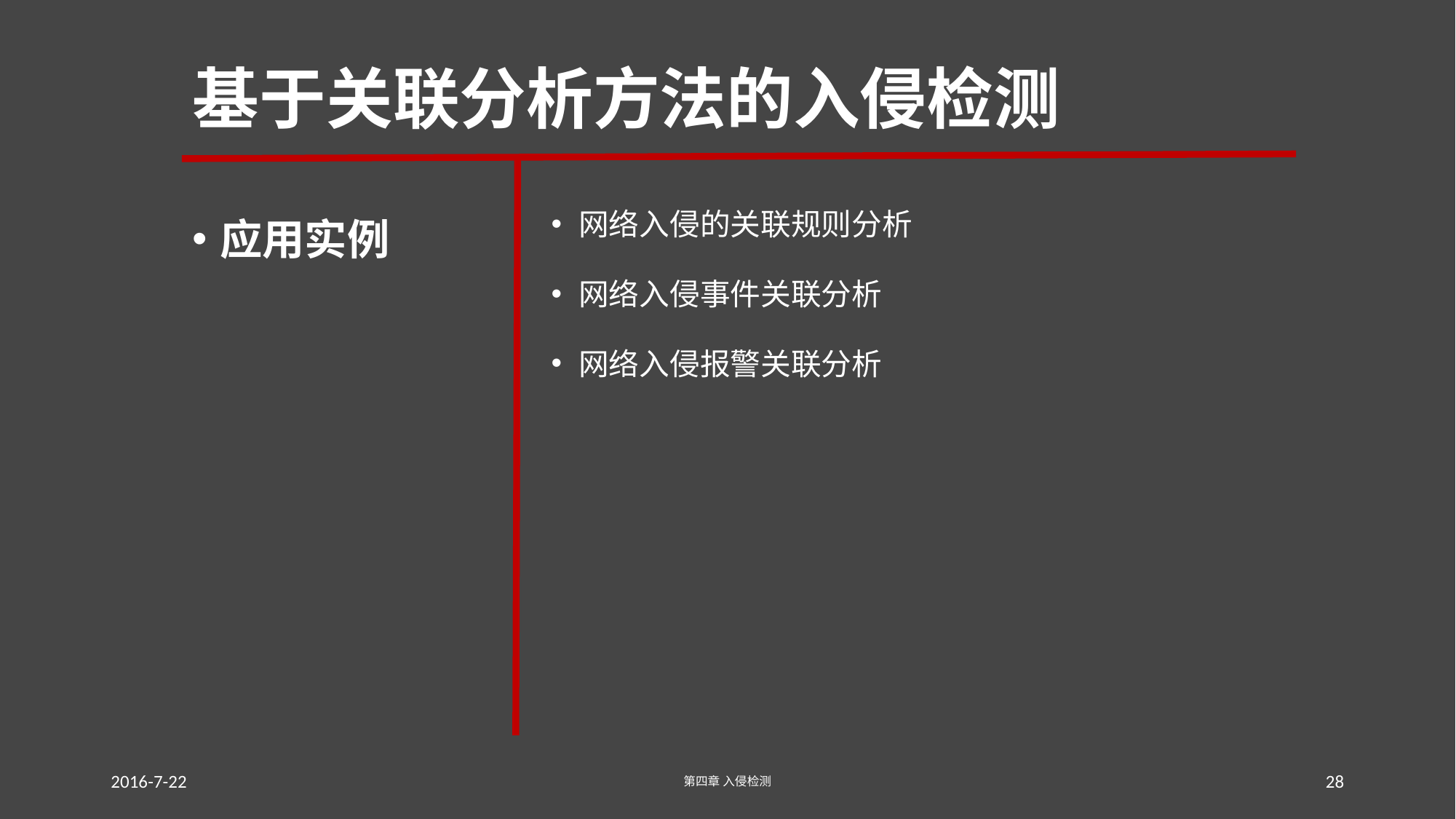

# 基于关联分析方法的入侵检测
应用实例
网络入侵的关联规则分析
网络入侵事件关联分析
网络入侵报警关联分析

2016-7-22
第四章 入侵检测
28